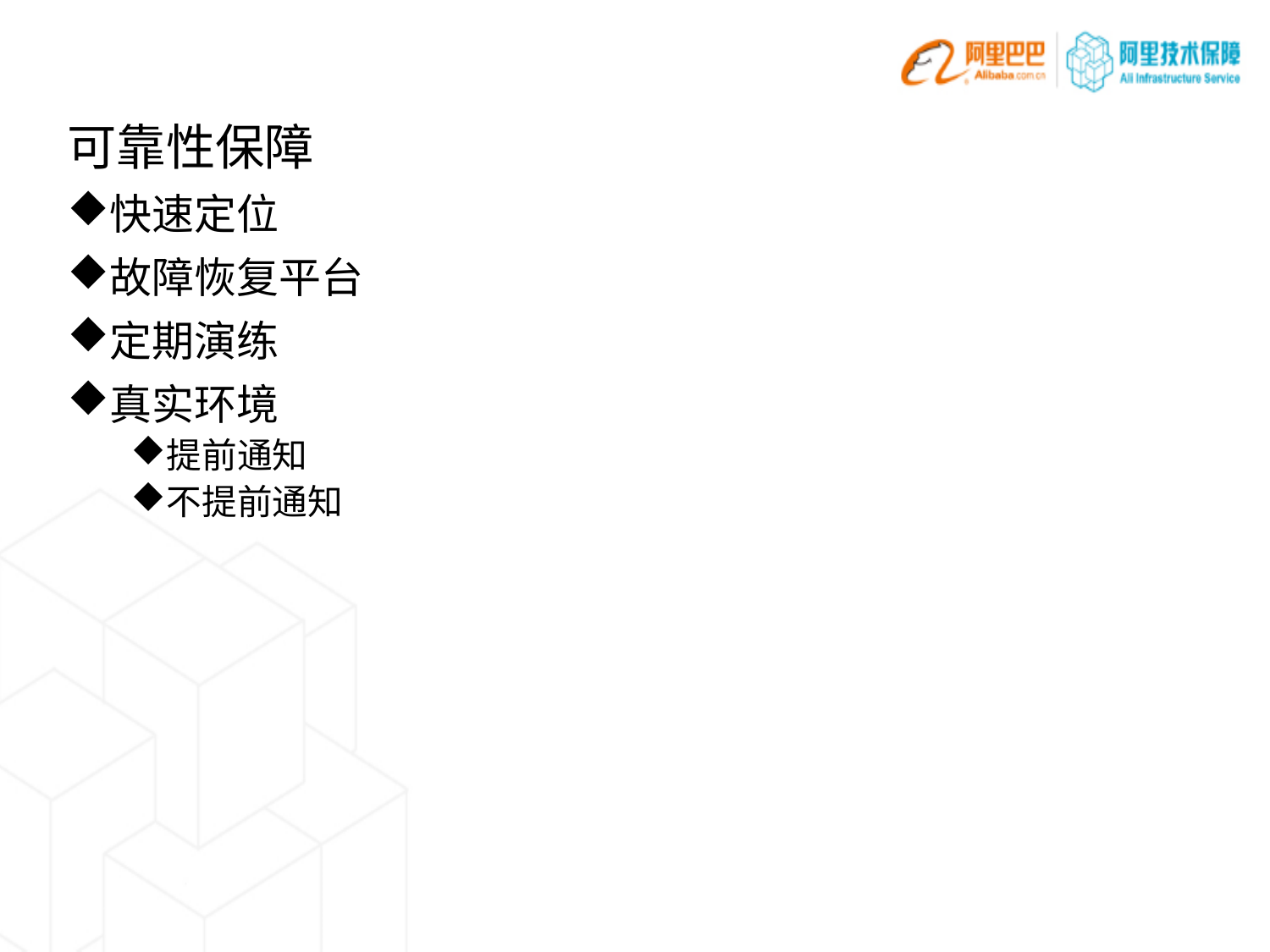

可靠性保障
快速定位
故障恢复平台
定期演练
真实环境
提前通知
不提前通知